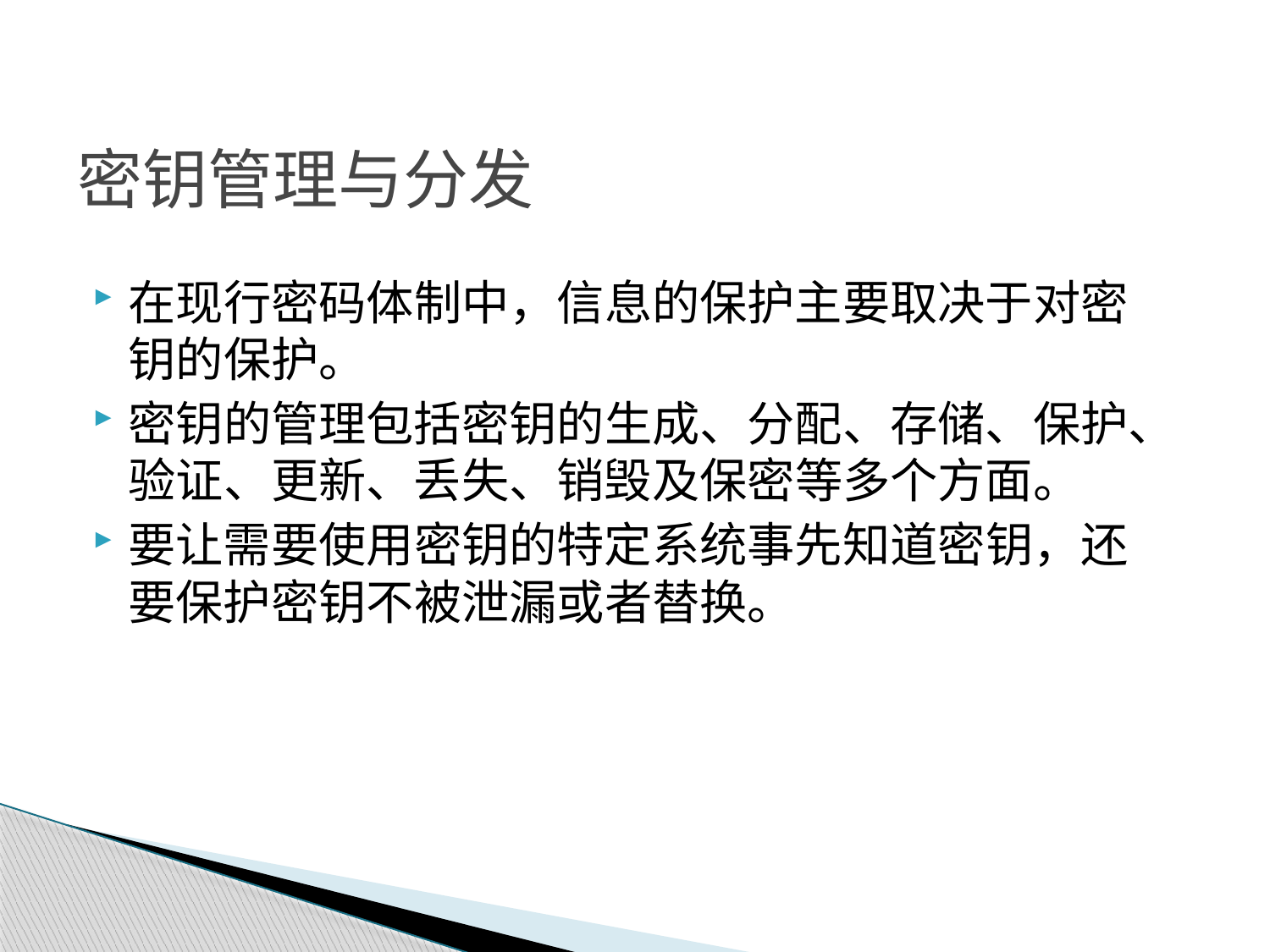

# 密钥管理与分发
在现行密码体制中，信息的保护主要取决于对密钥的保护。
密钥的管理包括密钥的生成、分配、存储、保护、验证、更新、丢失、销毁及保密等多个方面。
要让需要使用密钥的特定系统事先知道密钥，还要保护密钥不被泄漏或者替换。